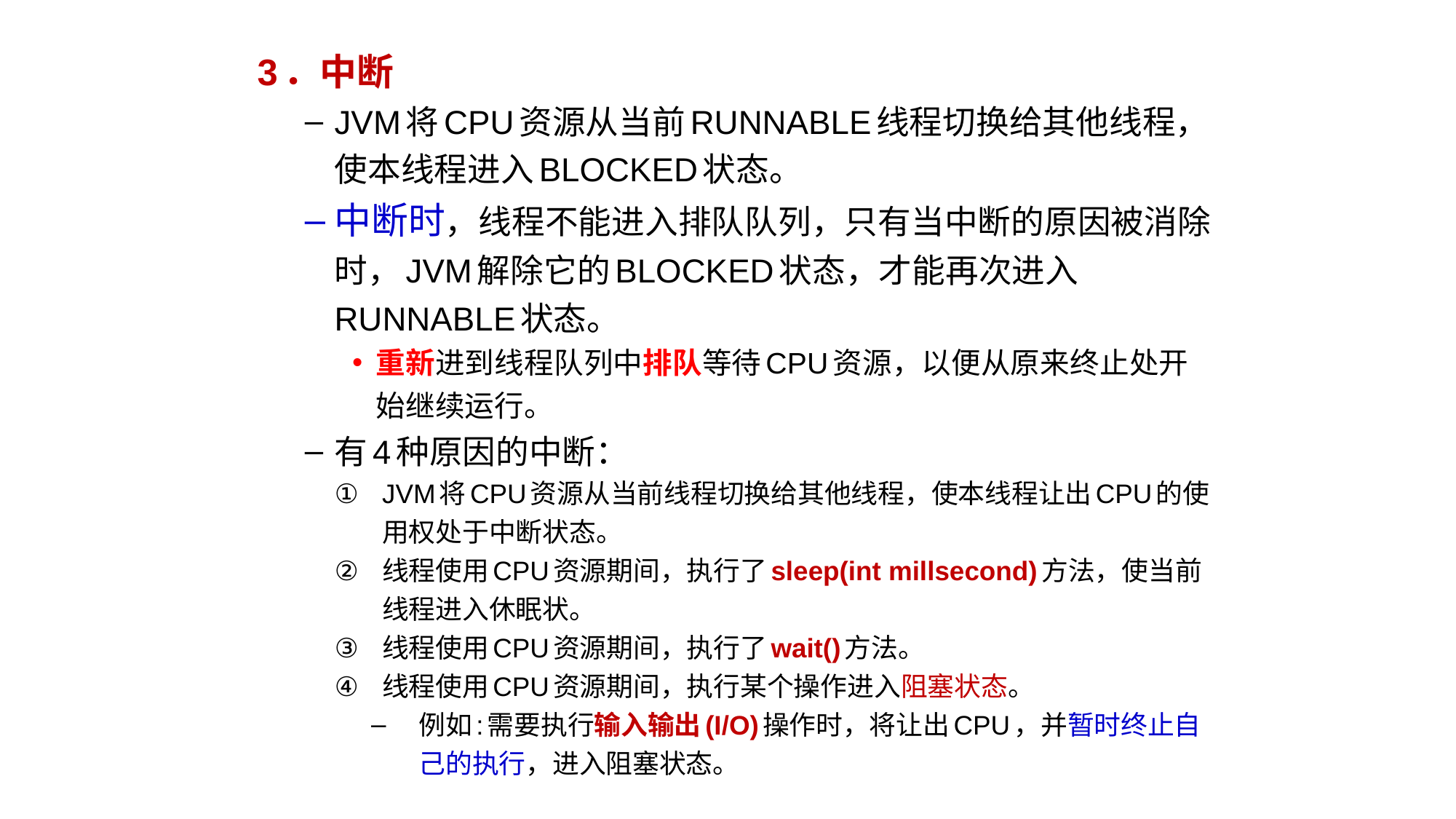

3．中断
JVM将CPU资源从当前RUNNABLE线程切换给其他线程，使本线程进入BLOCKED状态。
中断时，线程不能进入排队队列，只有当中断的原因被消除时，JVM解除它的BLOCKED状态，才能再次进入RUNNABLE状态。
重新进到线程队列中排队等待CPU资源，以便从原来终止处开始继续运行。
有4种原因的中断：
JVM将CPU资源从当前线程切换给其他线程，使本线程让出CPU的使用权处于中断状态。
线程使用CPU资源期间，执行了sleep(int millsecond)方法，使当前线程进入休眠状。
线程使用CPU资源期间，执行了wait()方法。
线程使用CPU资源期间，执行某个操作进入阻塞状态。
例如:需要执行输入输出(I/O)操作时，将让出CPU，并暂时终止自己的执行，进入阻塞状态。
15